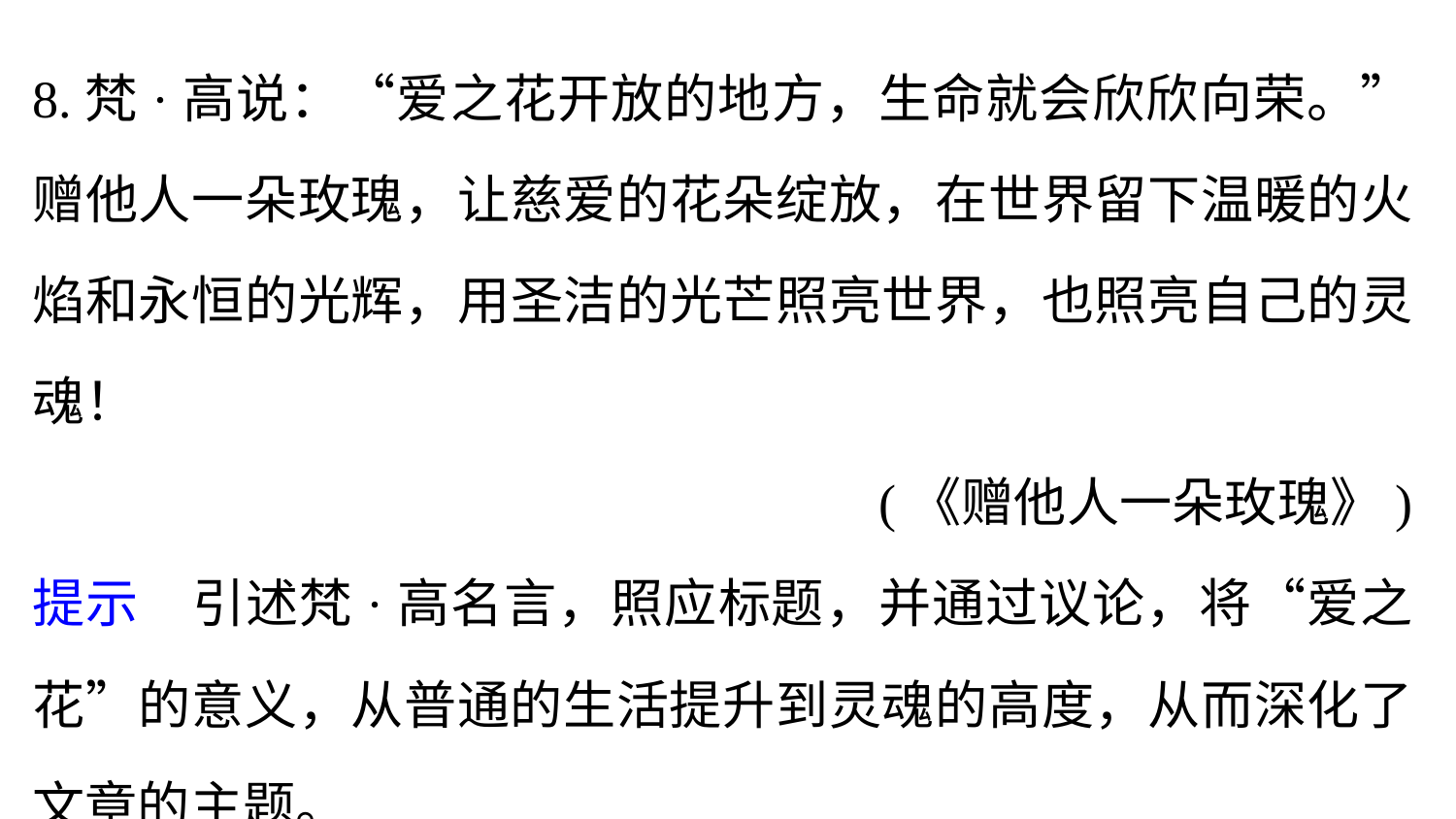

8.梵·高说：“爱之花开放的地方，生命就会欣欣向荣。”赠他人一朵玫瑰，让慈爱的花朵绽放，在世界留下温暖的火焰和永恒的光辉，用圣洁的光芒照亮世界，也照亮自己的灵魂！
(《赠他人一朵玫瑰》)
提示　引述梵·高名言，照应标题，并通过议论，将“爱之花”的意义，从普通的生活提升到灵魂的高度，从而深化了文章的主题。